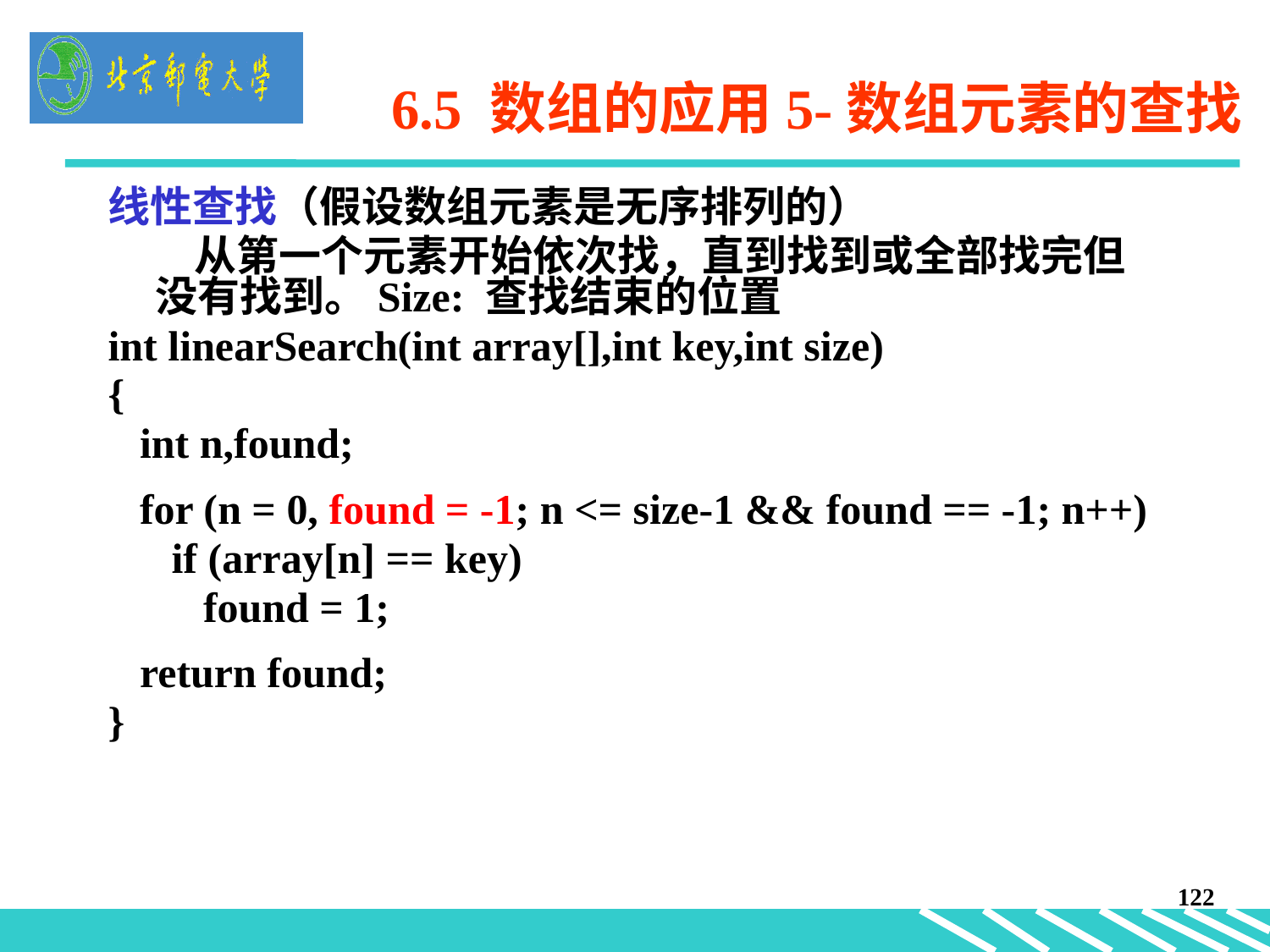

# 6.5 数组的应用5-数组元素的查找
线性查找（假设数组元素是无序排列的）
        从第一个元素开始依次找，直到找到或全部找完但没有找到。Size: 查找结束的位置
int linearSearch(int array[],int key,int size)
{
   int n,found;

   for (n = 0, found = -1; n <= size-1 && found == -1; n++)
      if (array[n] == key)
         found = 1;

   return found;
}
122